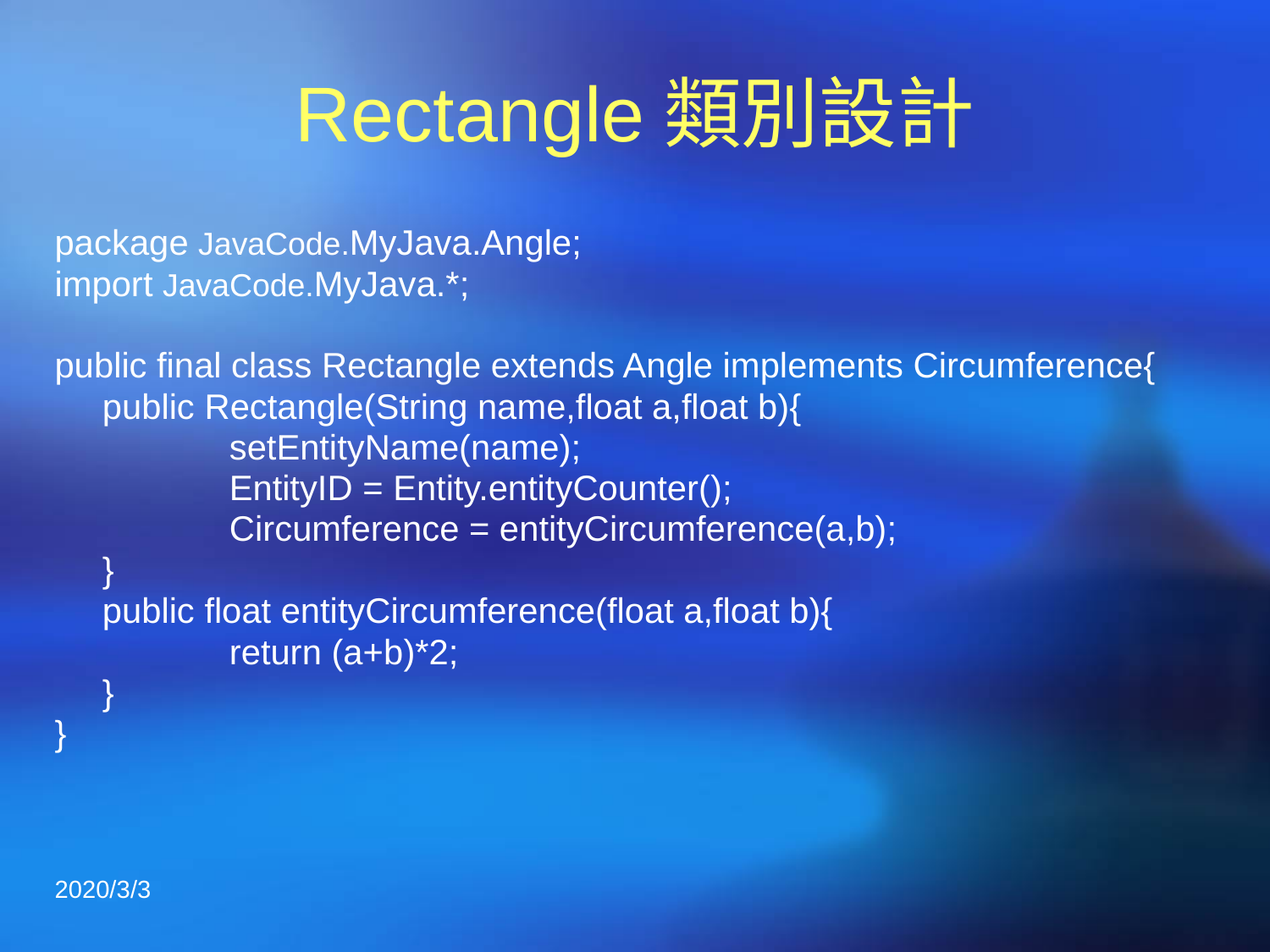

# Rectangle類別設計
package JavaCode.MyJava.Angle;
import JavaCode.MyJava.*;

public final class Rectangle extends Angle implements Circumference{
	public Rectangle(String name,float a,float b){
		setEntityName(name);
		EntityID = Entity.entityCounter();
		Circumference = entityCircumference(a,b);
	}
	public float entityCircumference(float a,float b){
		return (a+b)*2;
	}
}
2020/3/3